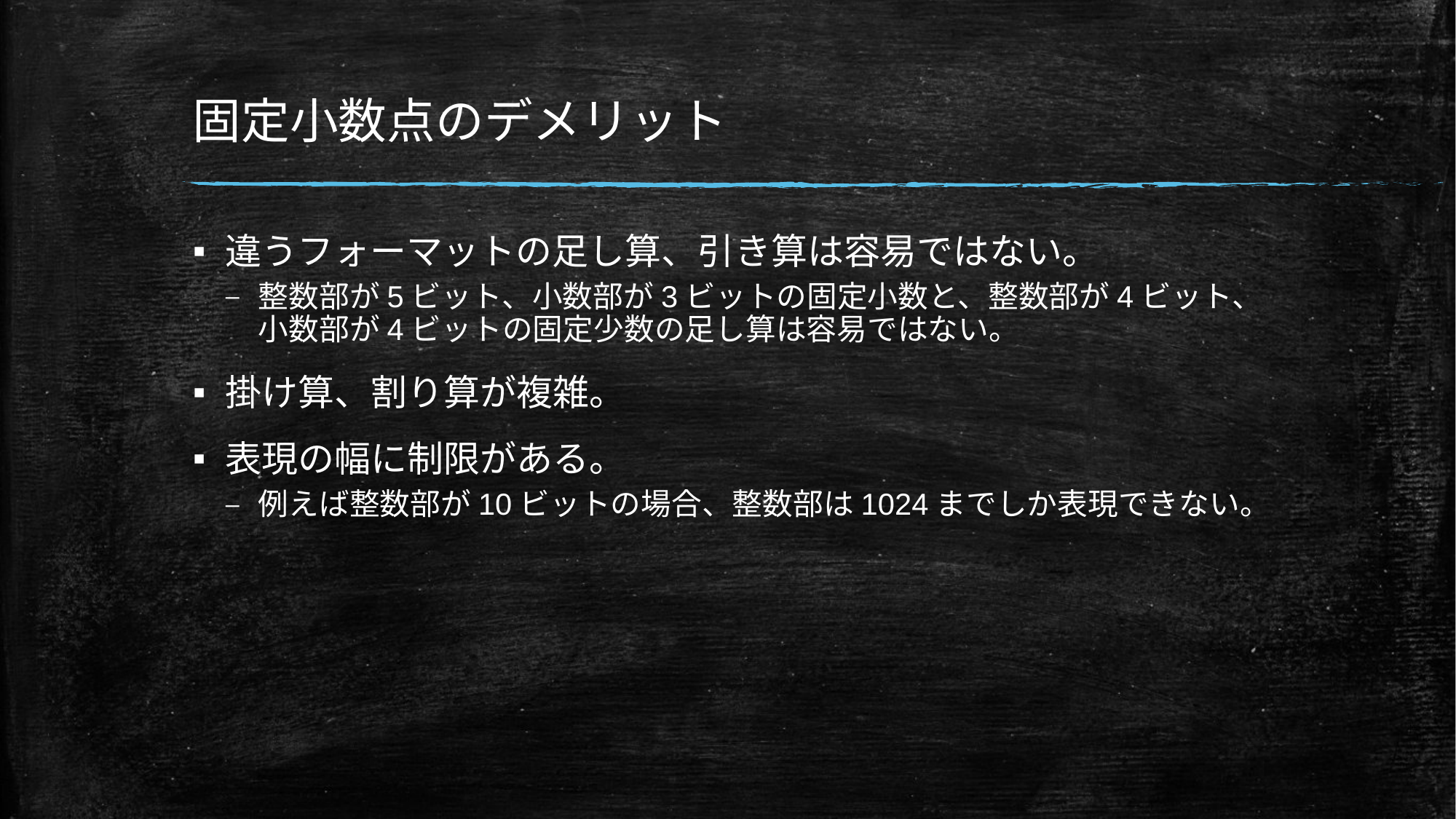

# 固定小数点のデメリット
違うフォーマットの足し算、引き算は容易ではない。
整数部が5ビット、小数部が3ビットの固定小数と、整数部が4ビット、小数部が4ビットの固定少数の足し算は容易ではない。
掛け算、割り算が複雑。
表現の幅に制限がある。
例えば整数部が10ビットの場合、整数部は1024までしか表現できない。